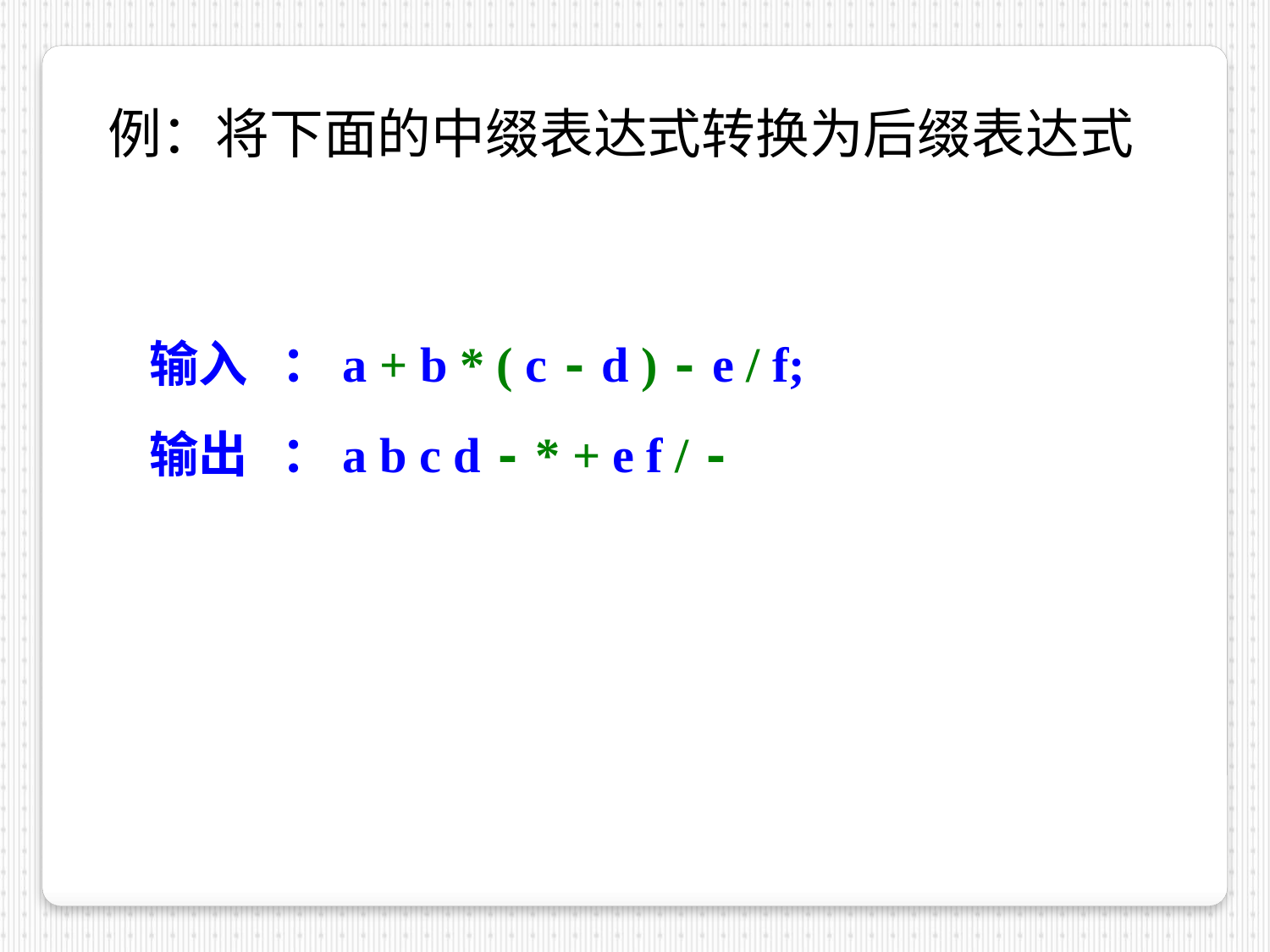

例：将下面的中缀表达式转换为后缀表达式
输入   ：a + b * ( c - d ) - e / f;
输出   ：a b c d - * + e f / -